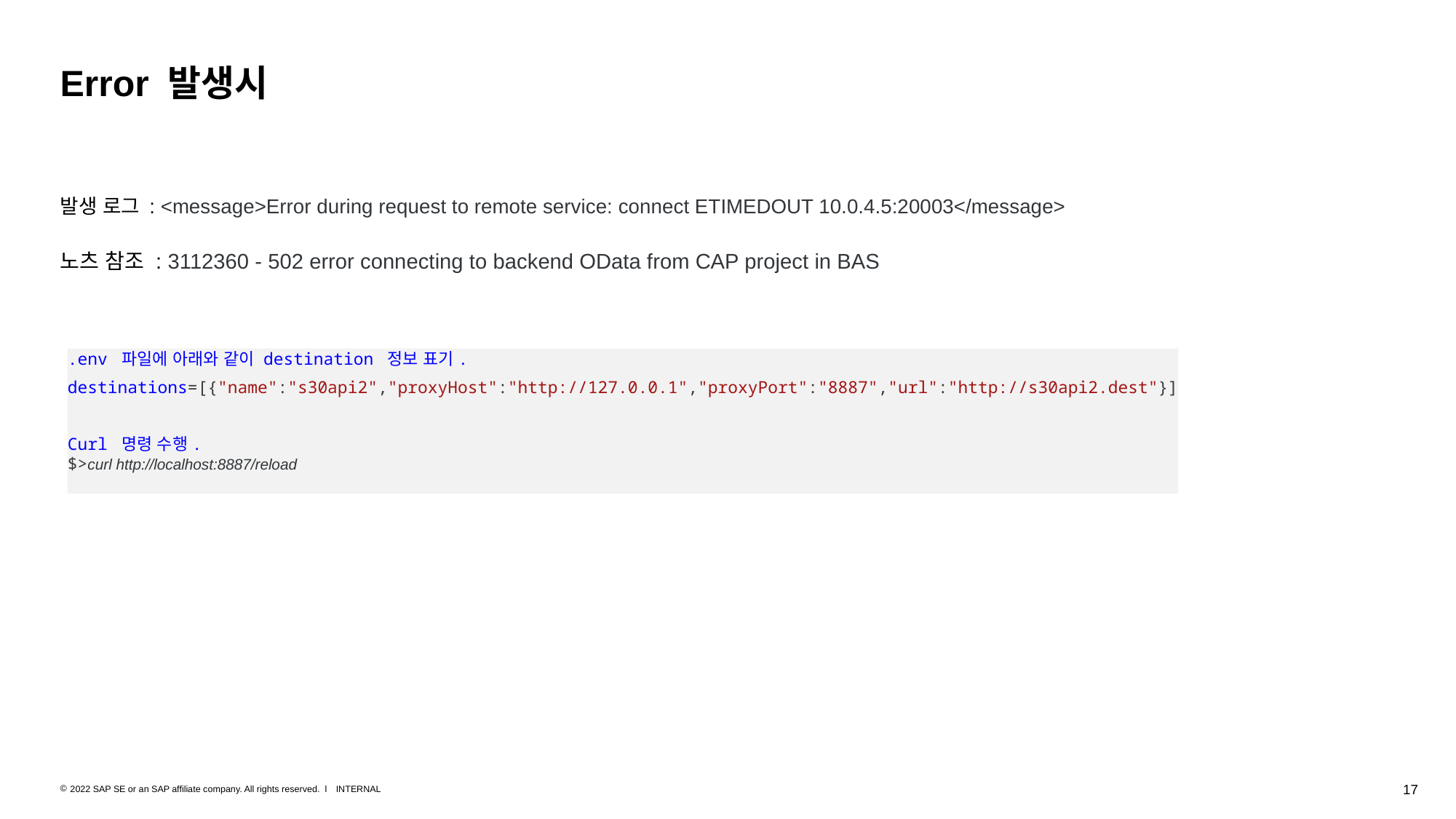

# Error 발생시
발생 로그 : <message>Error during request to remote service: connect ETIMEDOUT 10.0.4.5:20003</message>

노츠 참조 : 3112360 - 502 error connecting to backend OData from CAP project in BAS

.env 파일에 아래와 같이 destination 정보 표기.
destinations=[{"name":"s30api2","proxyHost":"http://127.0.0.1","proxyPort":"8887","url":"http://s30api2.dest"}]

Curl 명령 수행.
$>curl http://localhost:8887/reload